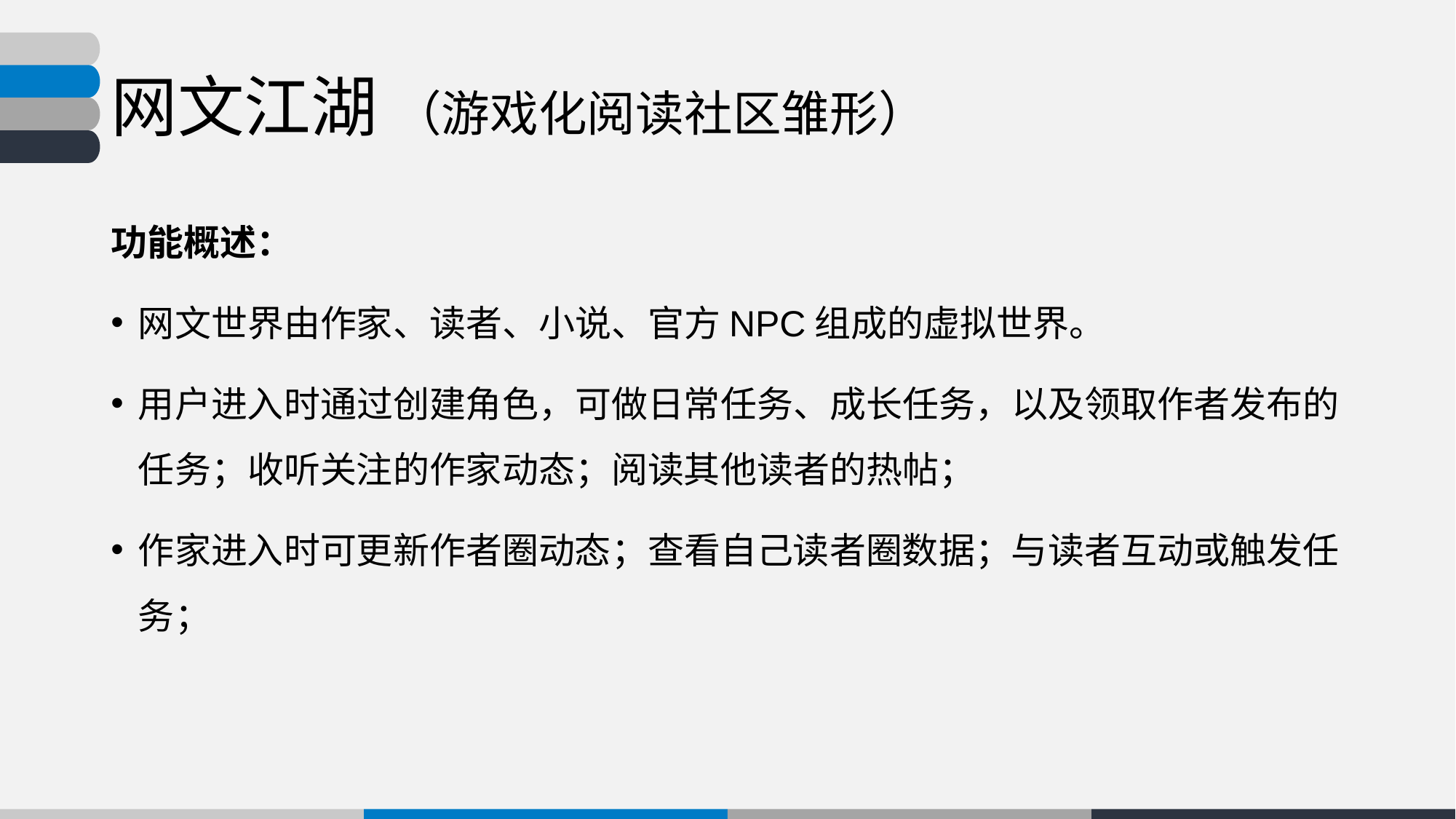

# 网文江湖 （游戏化阅读社区雏形）
功能概述：
网文世界由作家、读者、小说、官方NPC组成的虚拟世界。
用户进入时通过创建角色，可做日常任务、成长任务，以及领取作者发布的任务；收听关注的作家动态；阅读其他读者的热帖；
作家进入时可更新作者圈动态；查看自己读者圈数据；与读者互动或触发任务；